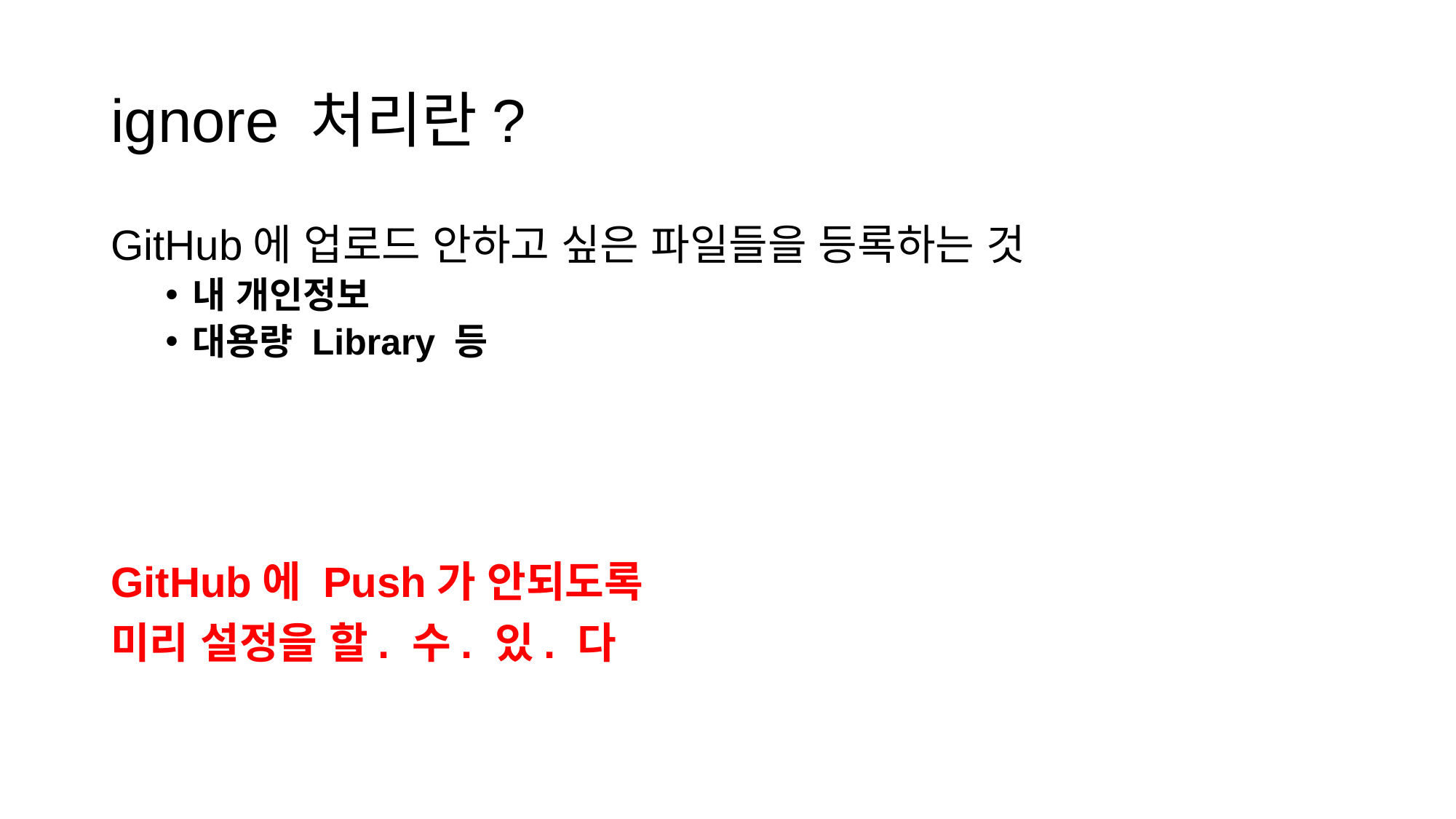

# ignore 처리란?
GitHub에 업로드 안하고 싶은 파일들을 등록하는 것
내 개인정보
대용량 Library 등

GitHub에 Push가 안되도록
미리 설정을 할. 수. 있. 다